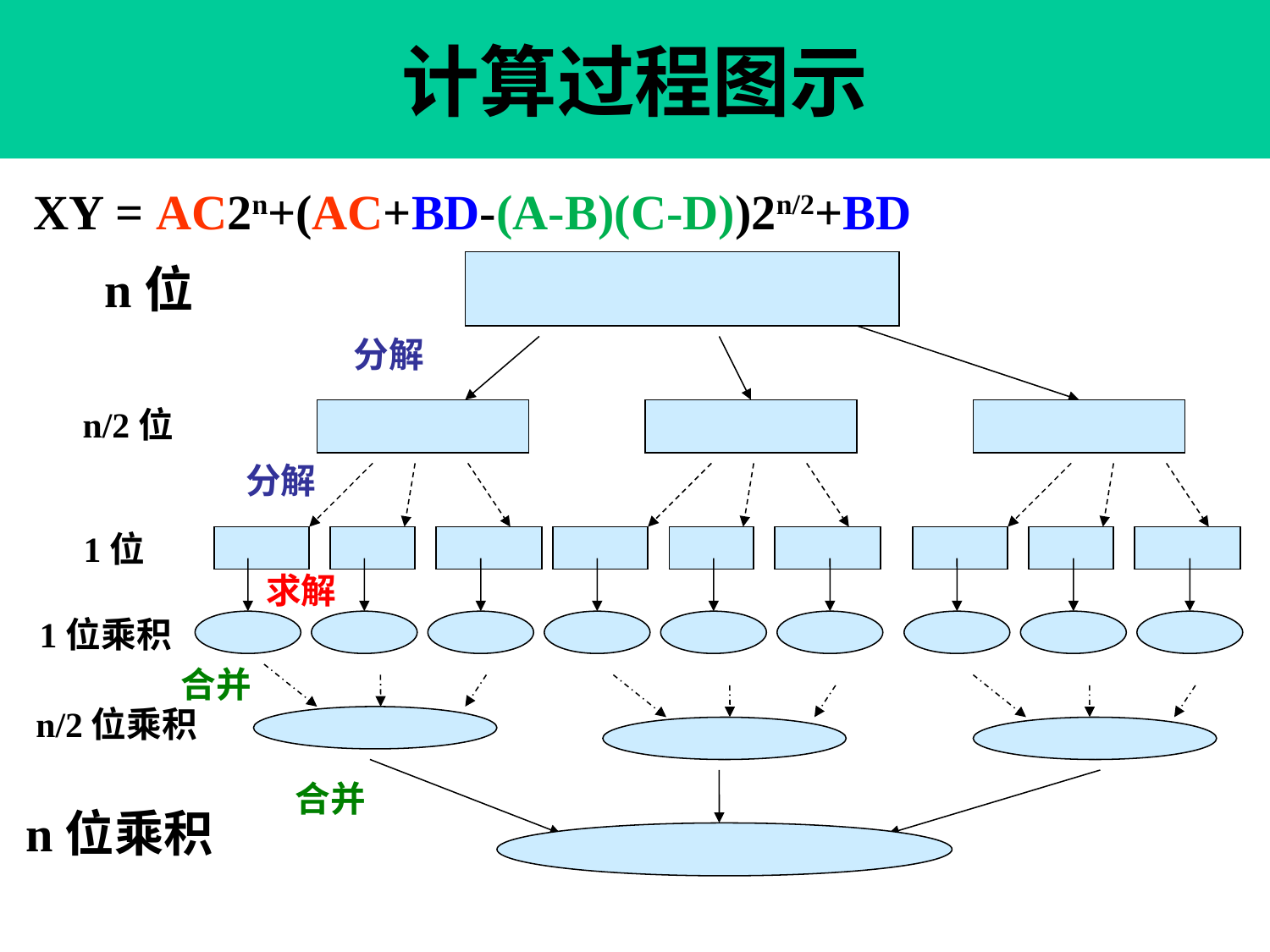

# 计算过程图示
XY = AC2n+(AC+BD-(A-B)(C-D))2n/2+BD
n位

分解
n/2位
分解

1位

求解
1位乘积
合并

n/2位乘积

合并
n位乘积